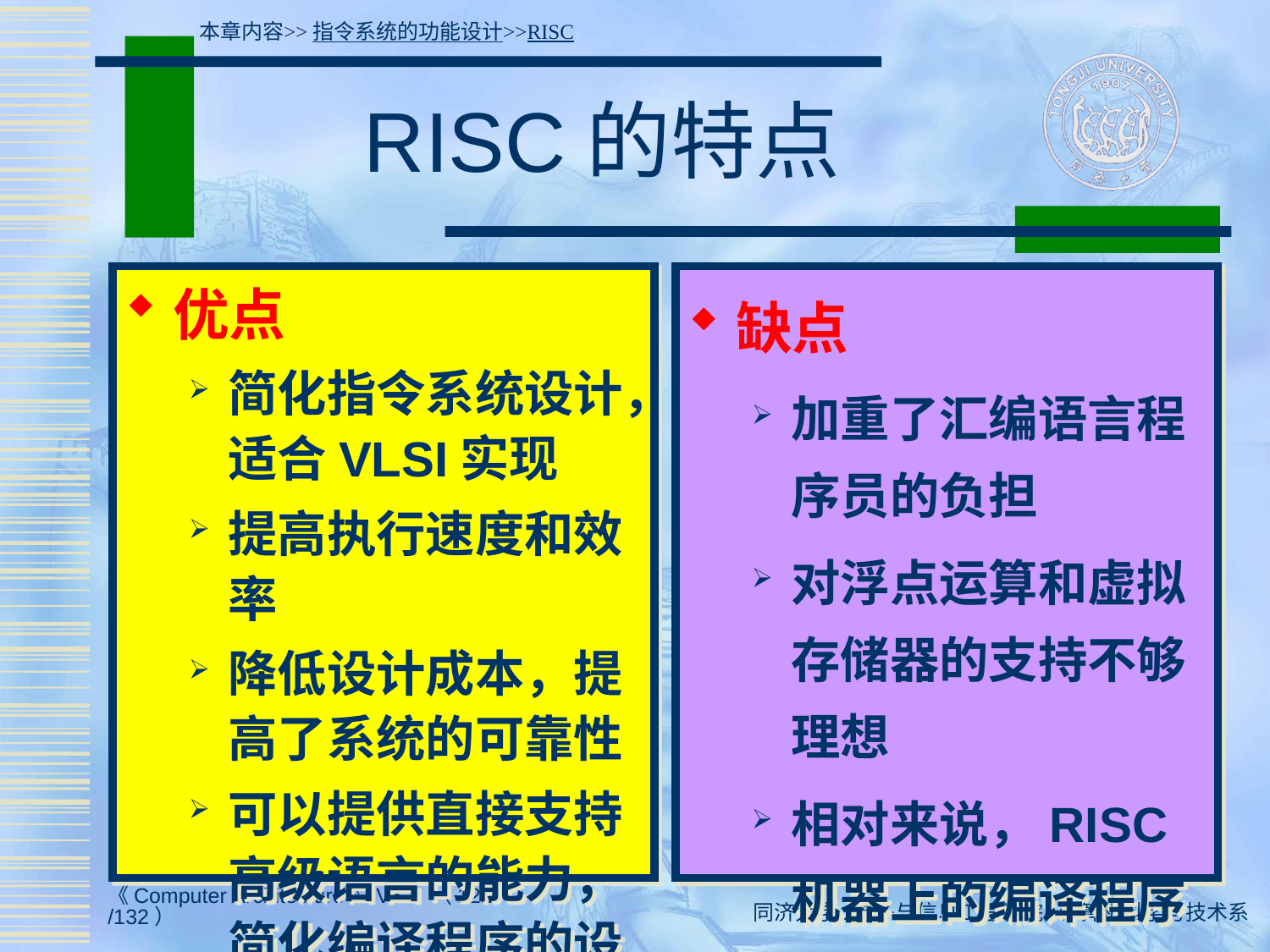

本章内容>>指令系统的功能设计>>RISC
# RISC的特点
优点
简化指令系统设计，适合VLSI实现
提高执行速度和效率
降低设计成本，提高了系统的可靠性
可以提供直接支持高级语言的能力，简化编译程序的设计
缺点
加重了汇编语言程序员的负担
对浮点运算和虚拟存储器的支持不够理想
相对来说，RISC机器上的编译程序要比CISC机器上的难写。